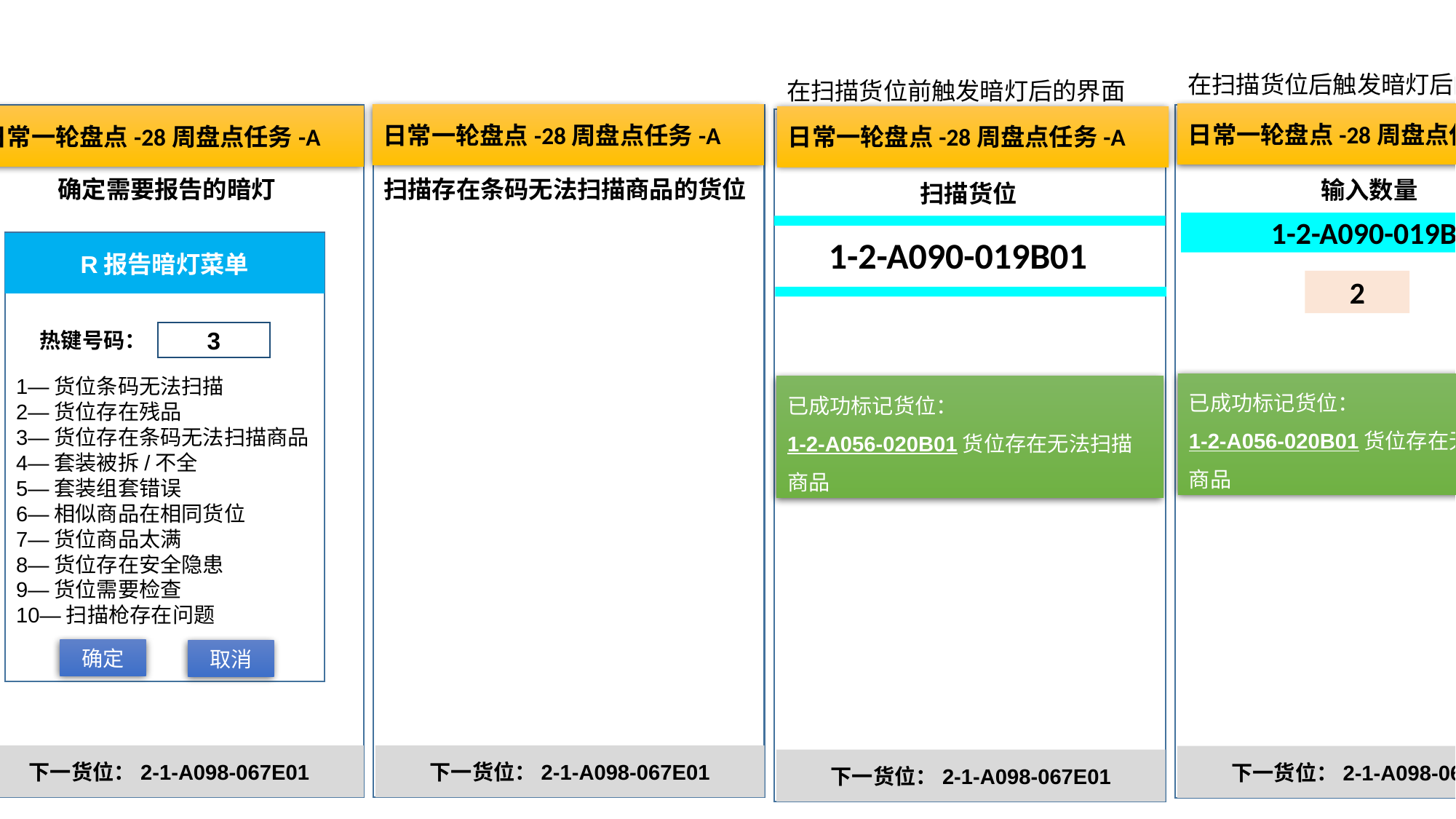

在扫描货位后触发暗灯后的界面
日常一轮盘点-28周盘点任务-A

输入数量
1-2-A090-019B01

2
已成功标记货位：
1-2-A056-020B01货位存在无法扫描商品
下一货位：2-1-A098-067E01
在扫描货位前触发暗灯后的界面
日常一轮盘点-28周盘点任务-A

扫描货位

1-2-A090-019B01

已成功标记货位：
1-2-A056-020B01货位存在无法扫描商品
下一货位：2-1-A098-067E01
日常一轮盘点-28周盘点任务-A

日常一轮盘点-28周盘点任务-A
确定需要报告的暗灯
扫描存在条码无法扫描商品的货位

R报告暗灯菜单
热键号码：
3
1—货位条码无法扫描
2—货位存在残品
3—货位存在条码无法扫描商品
4—套装被拆/不全
5—套装组套错误
6—相似商品在相同货位
7—货位商品太满
8—货位存在安全隐患
9—货位需要检查
10—扫描枪存在问题

确定
取消
下一货位：2-1-A098-067E01
下一货位：2-1-A098-067E01